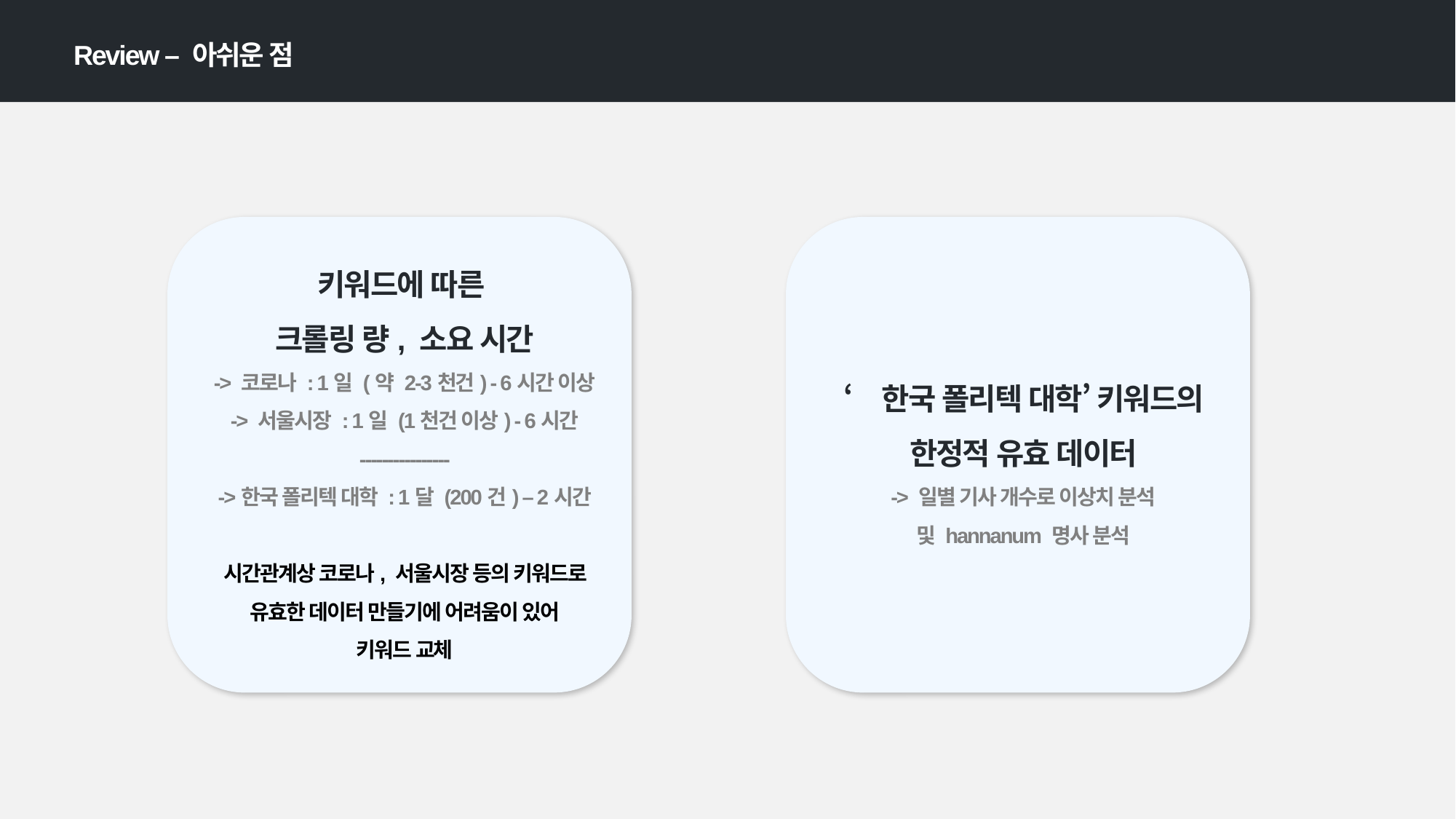

Review – 아쉬운 점
키워드에 따른
크롤링 량, 소요 시간
-> 코로나 : 1일 (약 2-3천건) - 6시간 이상
-> 서울시장 : 1일 (1천건 이상) - 6시간
----------------
->한국 폴리텍 대학 : 1달 (200건) – 2시간

시간관계상 코로나, 서울시장 등의 키워드로 유효한 데이터 만들기에 어려움이 있어
키워드 교체
‘한국 폴리텍 대학’ 키워드의 한정적 유효 데이터
-> 일별 기사 개수로 이상치 분석
및 hannanum 명사 분석